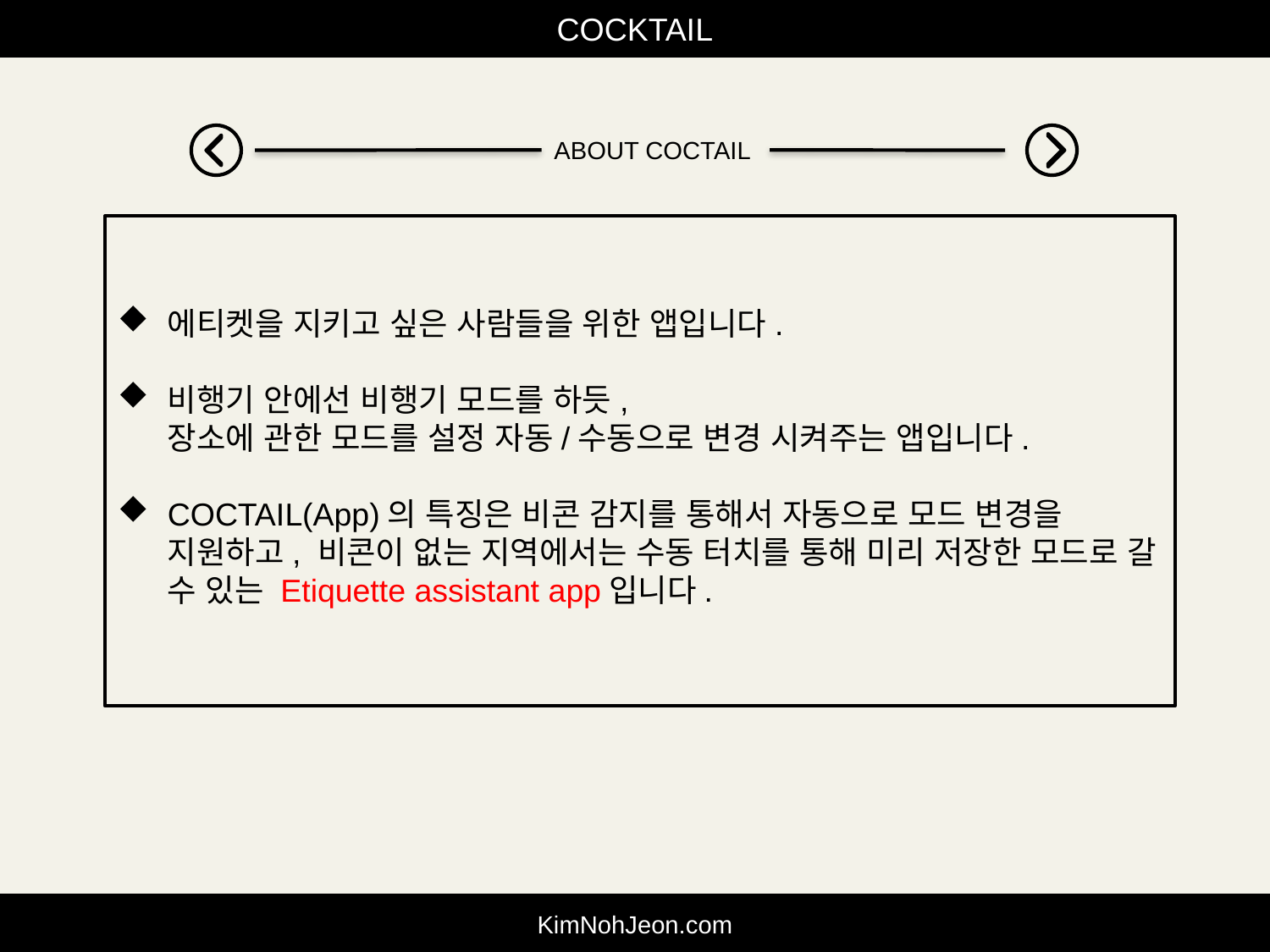

COCKTAIL

ABOUT COCTAIL

에티켓을 지키고 싶은 사람들을 위한 앱입니다.

비행기 안에선 비행기 모드를 하듯,
장소에 관한 모드를 설정 자동/수동으로 변경 시켜주는 앱입니다.

COCTAIL(App)의 특징은 비콘 감지를 통해서 자동으로 모드 변경을 지원하고, 비콘이 없는 지역에서는 수동 터치를 통해 미리 저장한 모드로 갈 수 있는 Etiquette assistant app입니다.
KimNohJeon.com